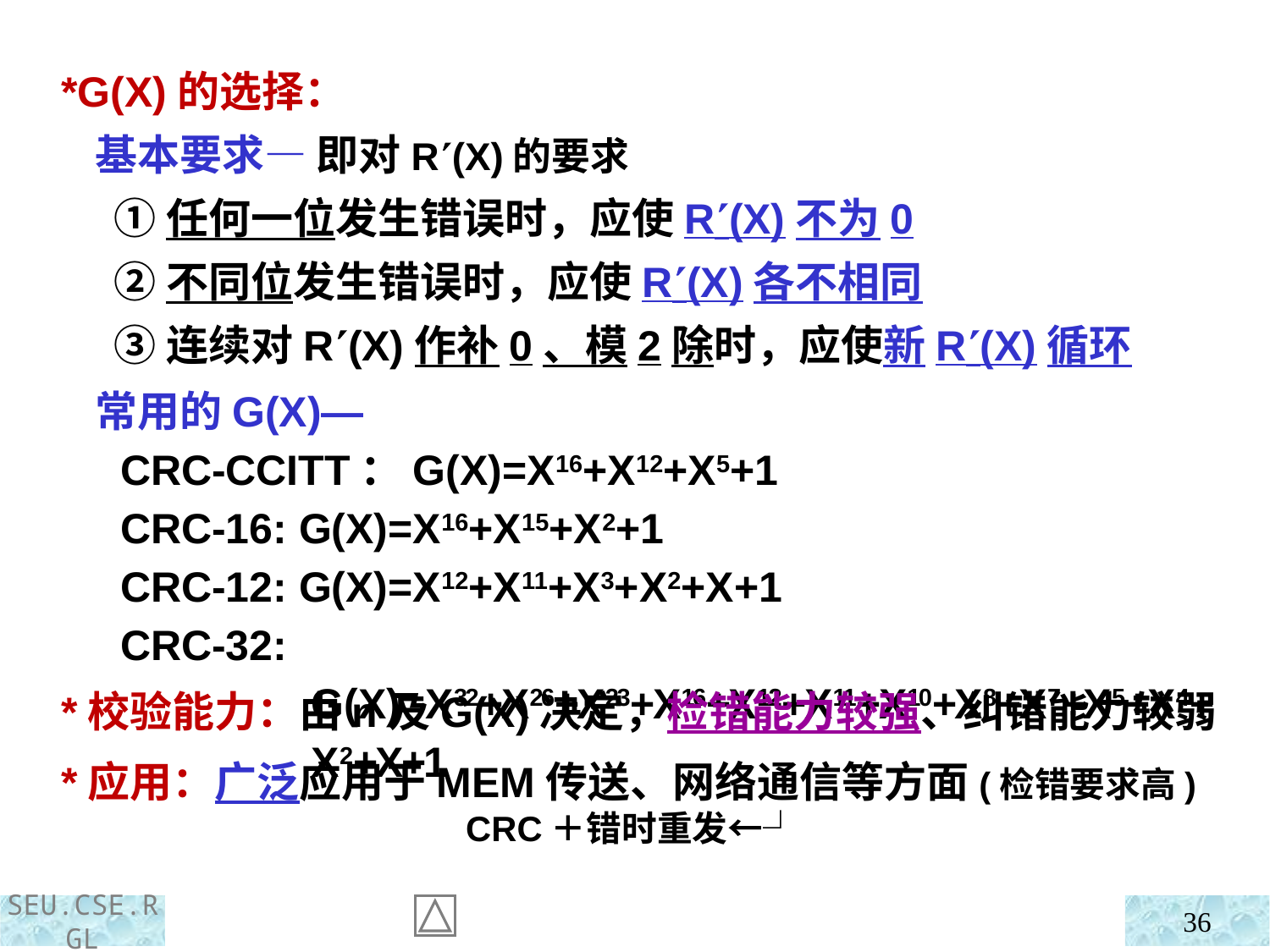

*G(X)的选择：
     基本要求— 即对R′(X)的要求
        ①任何一位发生错误时，应使R′(X)不为0
        ②不同位发生错误时，应使R′(X)各不相同
        ③连续对R′(X)作补0、模2除时，应使新R′(X)循环
     常用的G(X)—
       CRC-CCITT：G(X)=X16+X12+X5+1
       CRC-16: G(X)=X16+X15+X2+1
       CRC-12: G(X)=X12+X11+X3+X2+X+1
       CRC-32: G(X)=X32+X26+X23+X16+X12+X11+X10+X8+X7+X5+X4+X2+X+1
  *校验能力：由n及G(X)决定，检错能力较强、纠错能力较弱
  *应用：广泛应用于MEM传送、网络通信等方面(检错要求高)
                                            CRC＋错时重发←┘
36